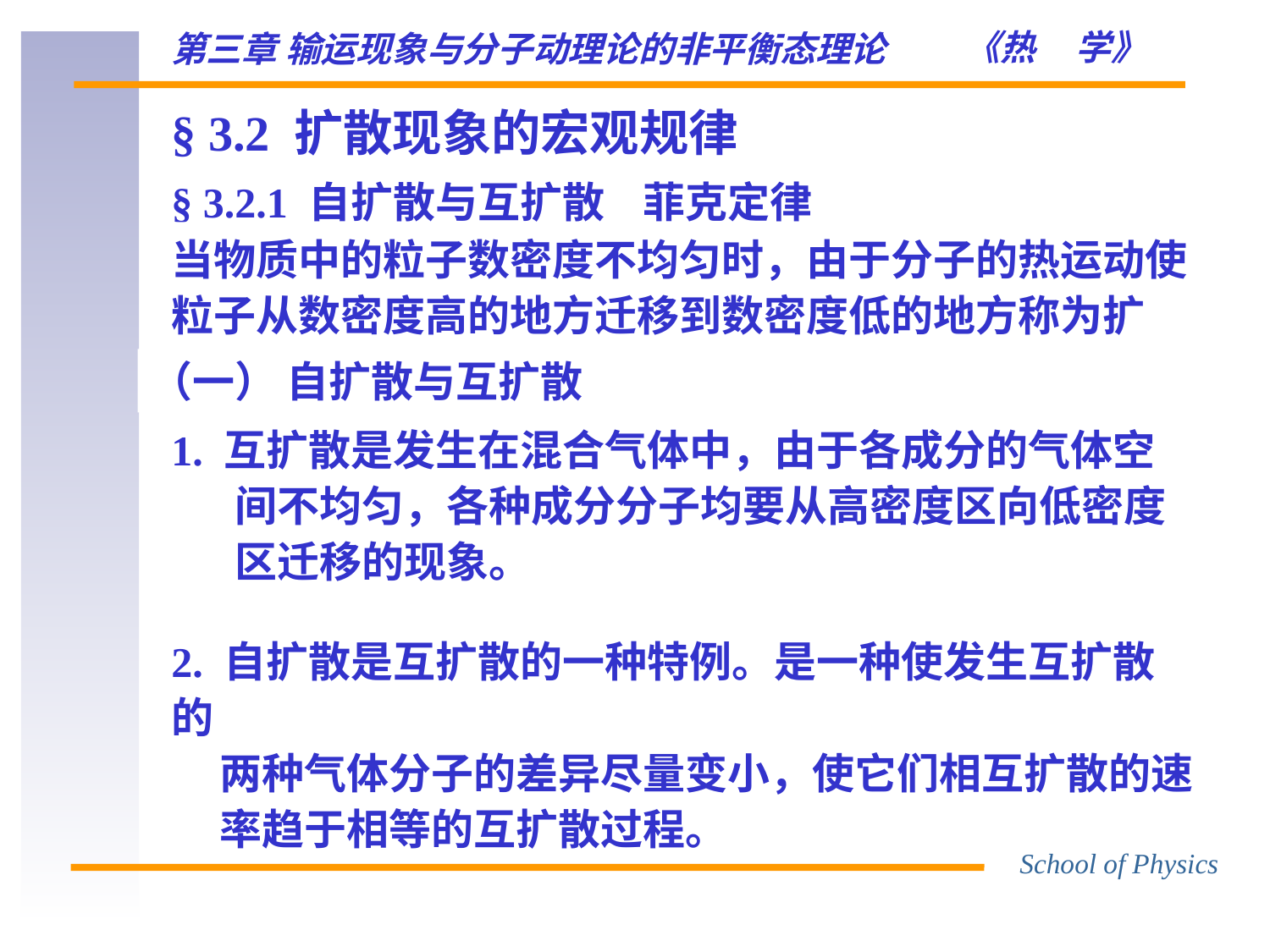

§ 3.2 扩散现象的宏观规律
§ 3.2.1 自扩散与互扩散    菲克定律
当物质中的粒子数密度不均匀时，由于分子的热运动使粒子从数密度高的地方迁移到数密度低的地方称为扩散。
（一） 自扩散与互扩散
1. 互扩散是发生在混合气体中，由于各成分的气体空间不均匀，各种成分分子均要从高密度区向低密度区迁移的现象。
2. 自扩散是互扩散的一种特例。是一种使发生互扩散的
    两种气体分子的差异尽量变小，使它们相互扩散的速
    率趋于相等的互扩散过程。